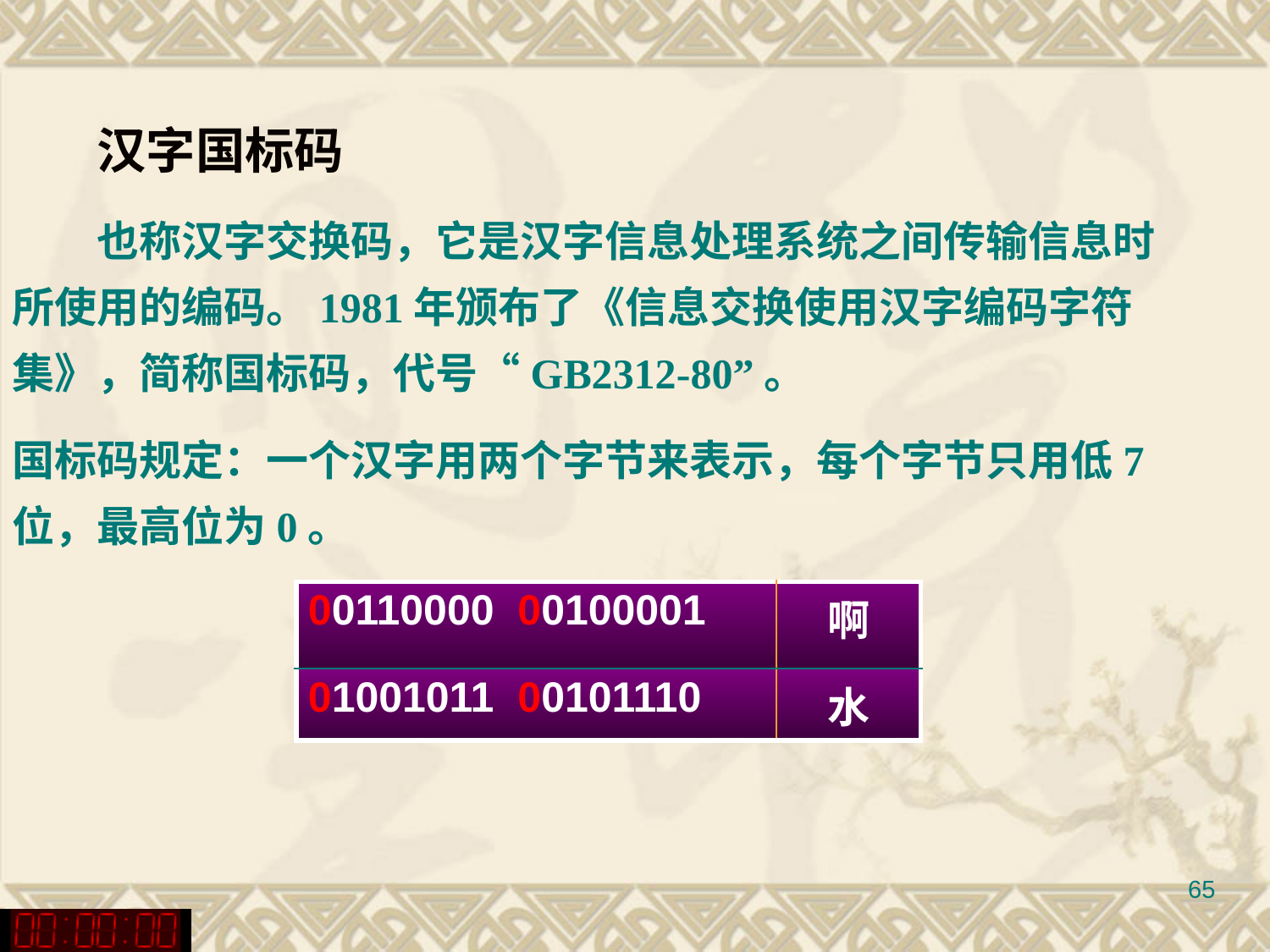

汉字国标码
　　也称汉字交换码，它是汉字信息处理系统之间传输信息时所使用的编码。1981年颁布了《信息交换使用汉字编码字符集》，简称国标码，代号“GB2312-80”。
国标码规定：一个汉字用两个字节来表示，每个字节只用低7位，最高位为0。
| 00110000 00100001 | 啊 |
| --- | --- |
| 01001011 00101110 | 水 |
65